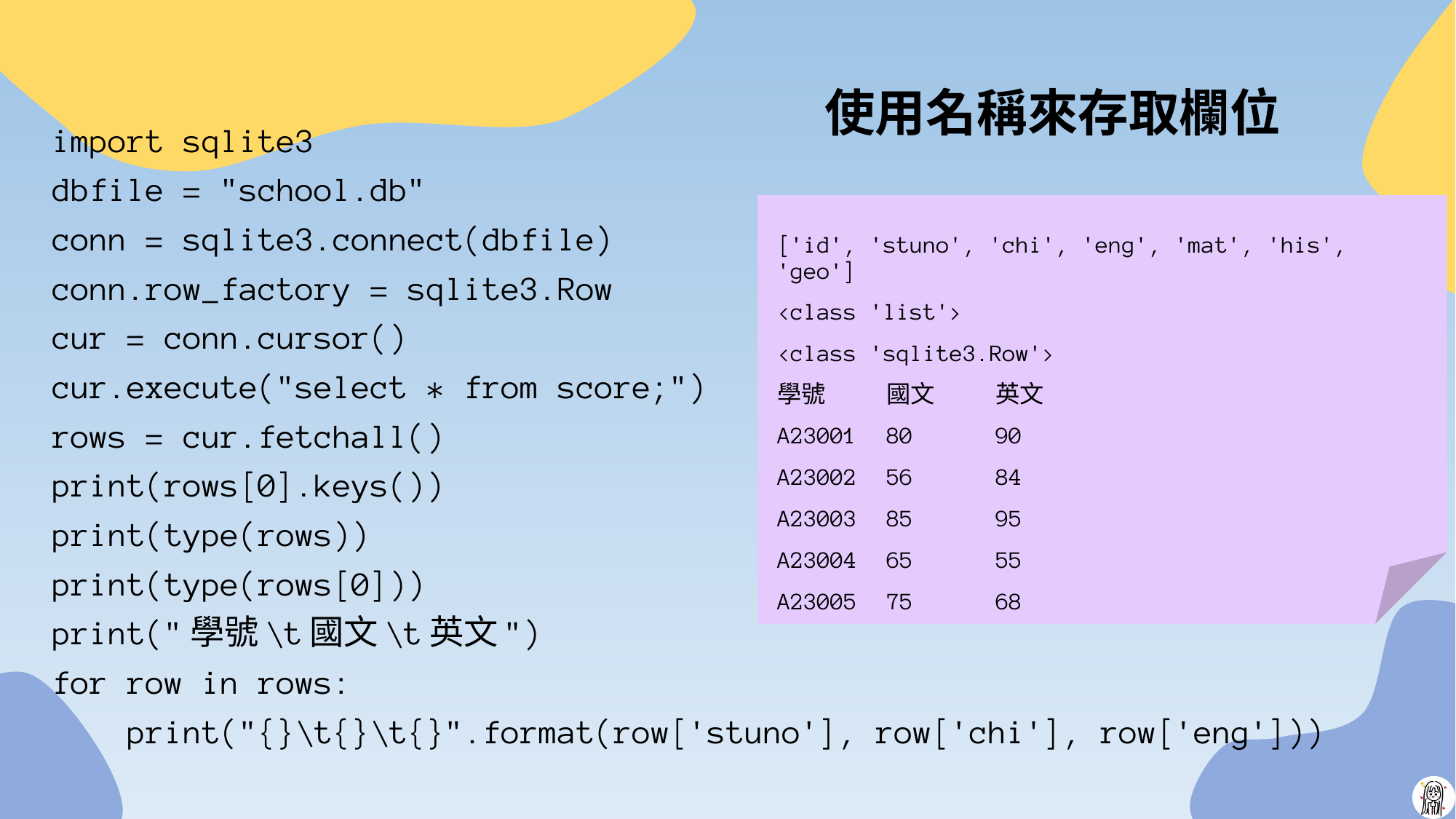

# 使用名稱來存取欄位
import sqlite3
dbfile = "school.db"
conn = sqlite3.connect(dbfile)
conn.row_factory = sqlite3.Row
cur = conn.cursor()
cur.execute("select * from score;")
rows = cur.fetchall()
print(rows[0].keys())
print(type(rows))
print(type(rows[0]))
print("學號\t國文\t英文")
for row in rows:
    print("{}\t{}\t{}".format(row['stuno'], row['chi'], row['eng']))

['id', 'stuno', 'chi', 'eng', 'mat', 'his', 'geo']
<class 'list'>
<class 'sqlite3.Row'>
學號	國文	英文
A23001	80	90
A23002	56	84
A23003	85	95
A23004	65	55
A23005	75	68
32